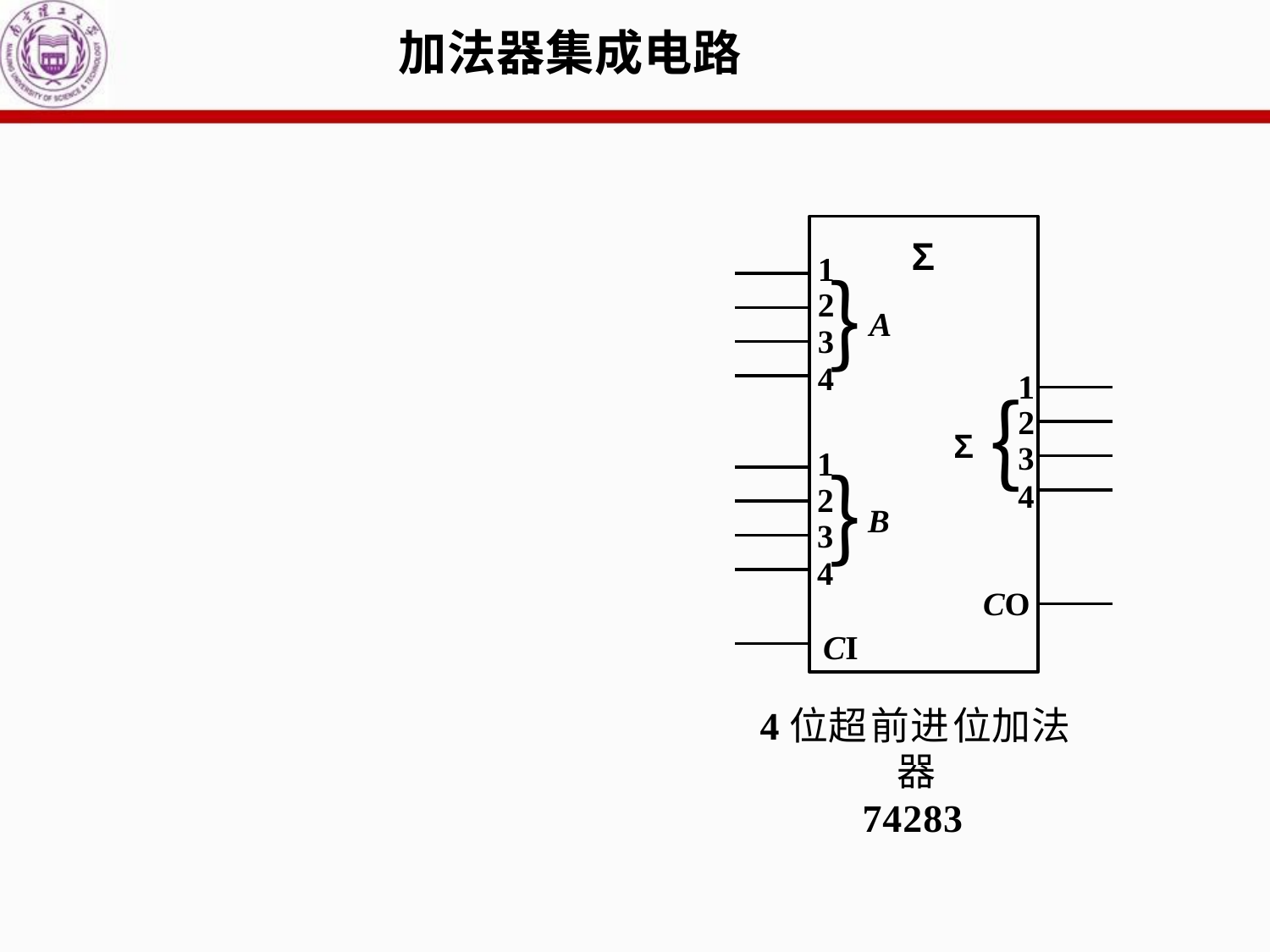

# 加法器集成电路

Σ
1
2
3
4

︷
A

1
2
3
4

︷

Σ
1
2
3
4

︷

B

CO

CI

4位超前进位加法器
74283